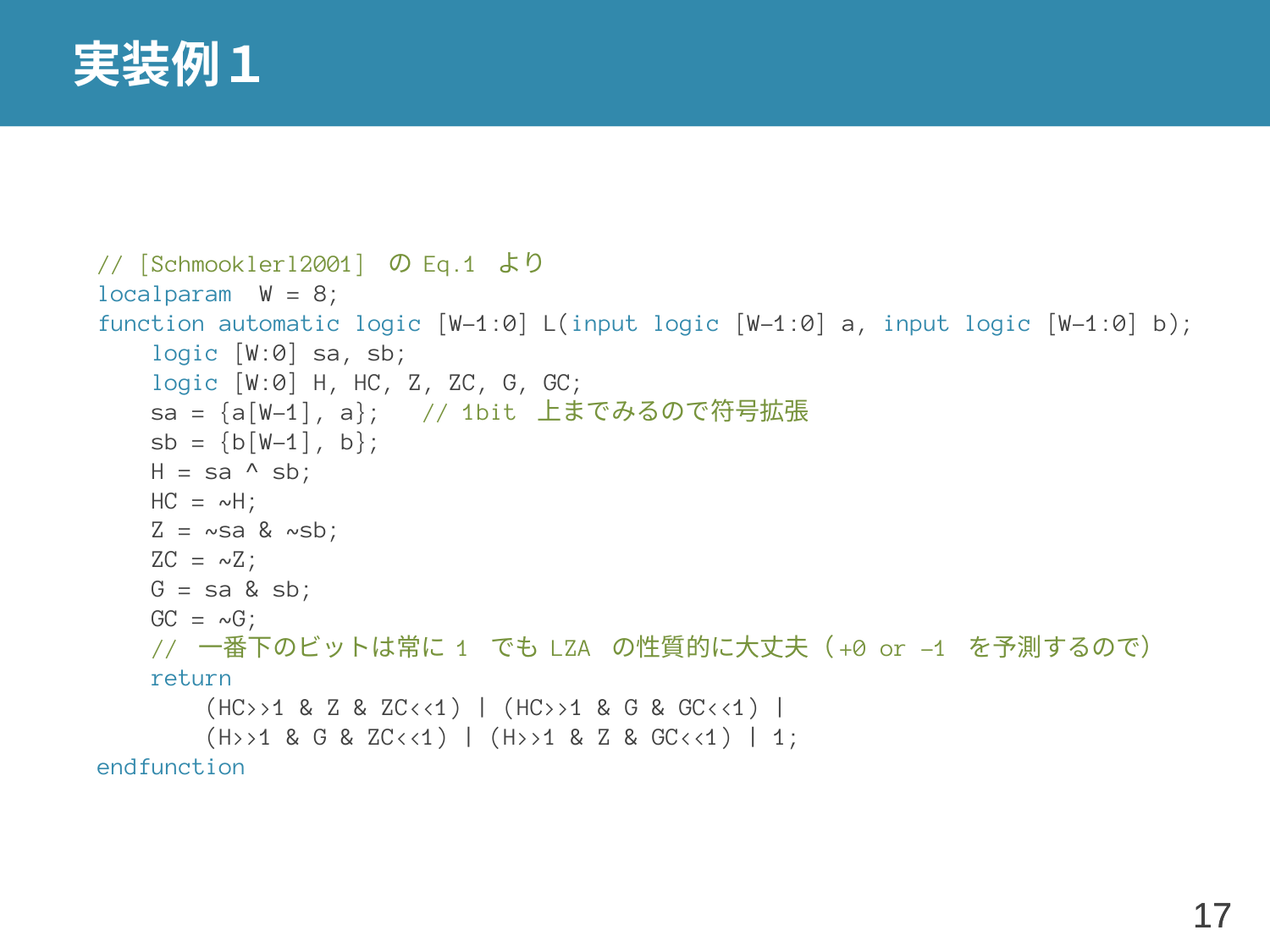

# 実装例１
// [Schmooklerl2001] の Eq.1 より
localparam  W = 8;
function automatic logic [W-1:0] L(input logic [W-1:0] a, input logic [W-1:0] b);
    logic [W:0] sa, sb;
    logic [W:0] H, HC, Z, ZC, G, GC;
    sa = {a[W-1], a};   // 1bit 上までみるので符号拡張
    sb = {b[W-1], b};
    H = sa ^ sb;
    HC = ~H;
    Z = ~sa & ~sb;
    ZC = ~Z;
    G = sa & sb;
    GC = ~G;
    // 一番下のビットは常に 1 でも LZA の性質的に大丈夫（+0 or -1 を予測するので）
    return
        (HC>>1 & Z & ZC<<1) | (HC>>1 & G & GC<<1) |
        (H>>1 & G & ZC<<1) | (H>>1 & Z & GC<<1) | 1;
endfunction